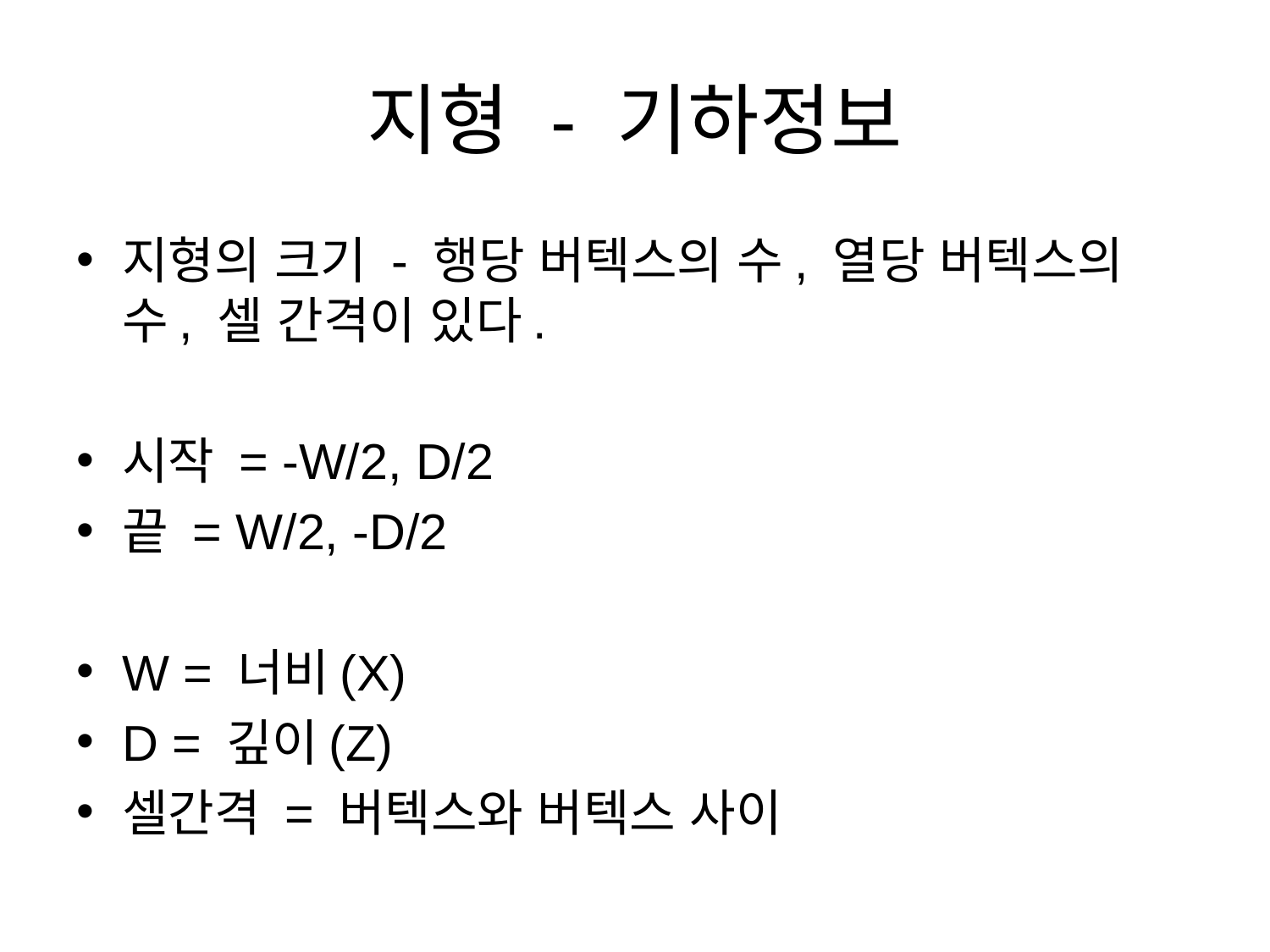

# 지형 - 기하정보
지형의 크기 - 행당 버텍스의 수, 열당 버텍스의 수, 셀 간격이 있다.

시작 = -W/2, D/2
끝 = W/2, -D/2

W = 너비(X)
D = 깊이(Z)
셀간격 = 버텍스와 버텍스 사이